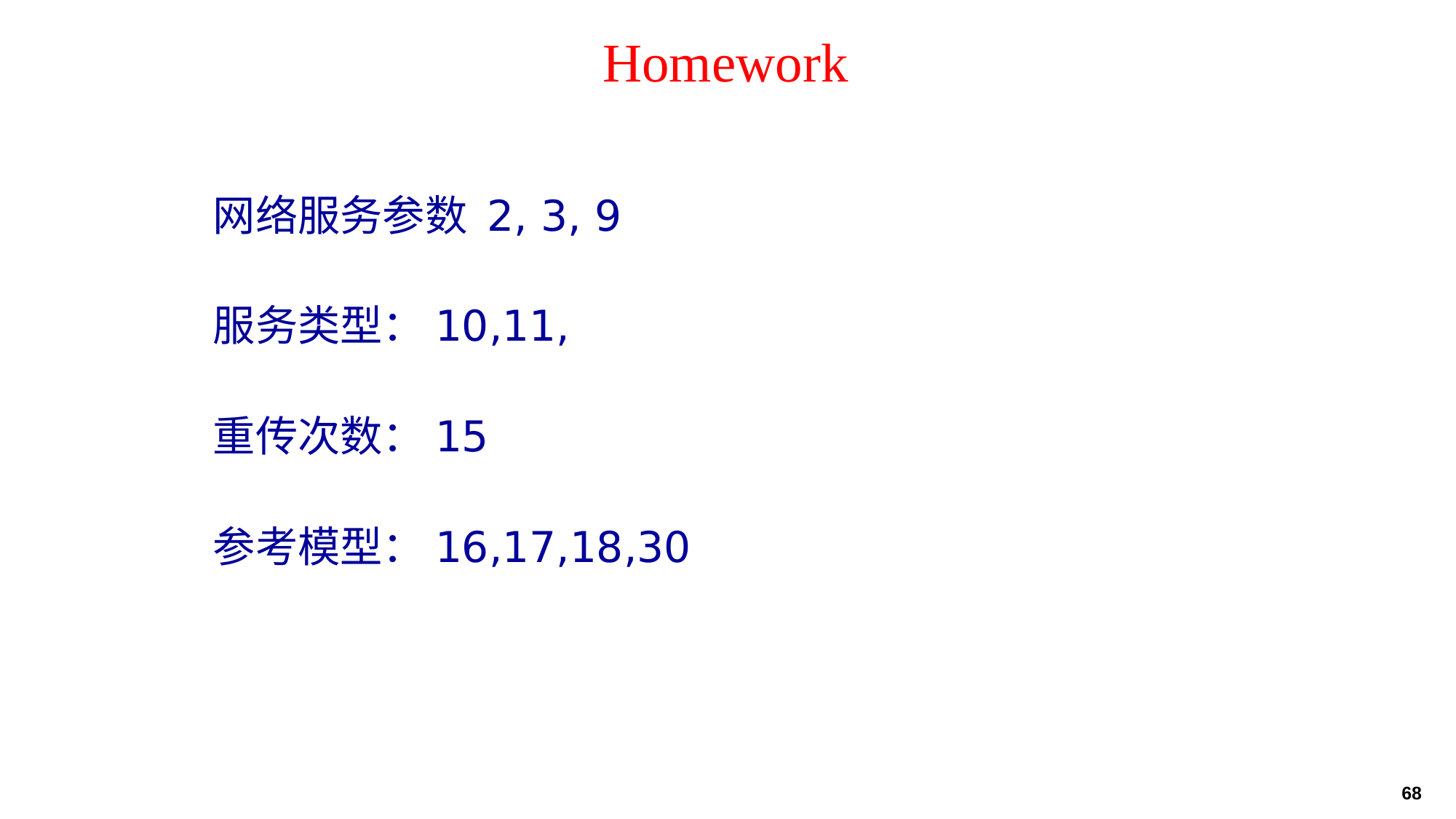

# Homework
网络服务参数 2, 3, 9
服务类型：10,11,
重传次数：15
参考模型：16,17,18,30